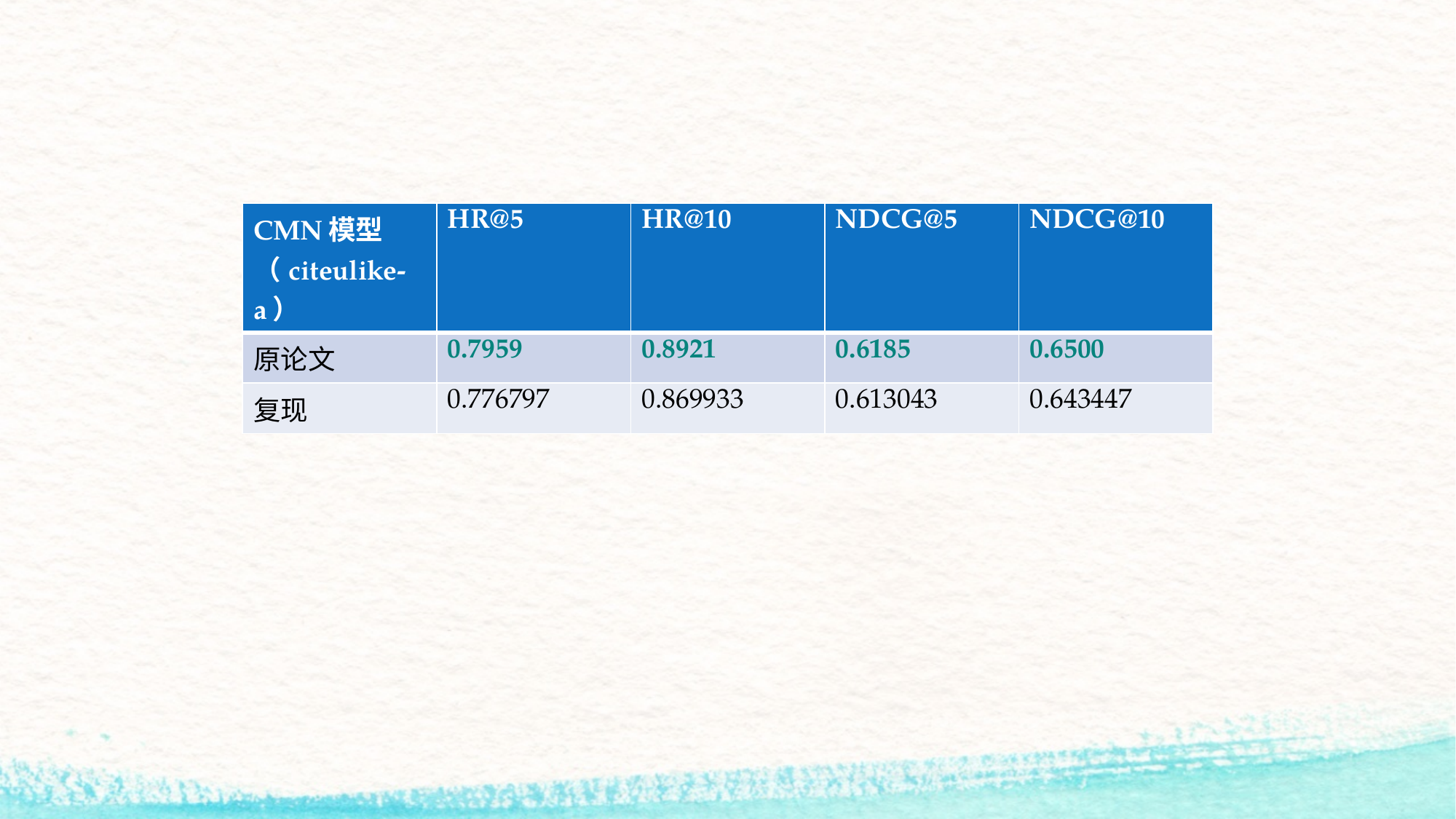

| CMN模型（citeulike-a） | HR@5 | HR@10 | NDCG@5 | NDCG@10 |
| --- | --- | --- | --- | --- |
| 原论文 | 0.7959 | 0.8921 | 0.6185 | 0.6500 |
| 复现 | 0.776797 | 0.869933 | 0.613043 | 0.643447 |